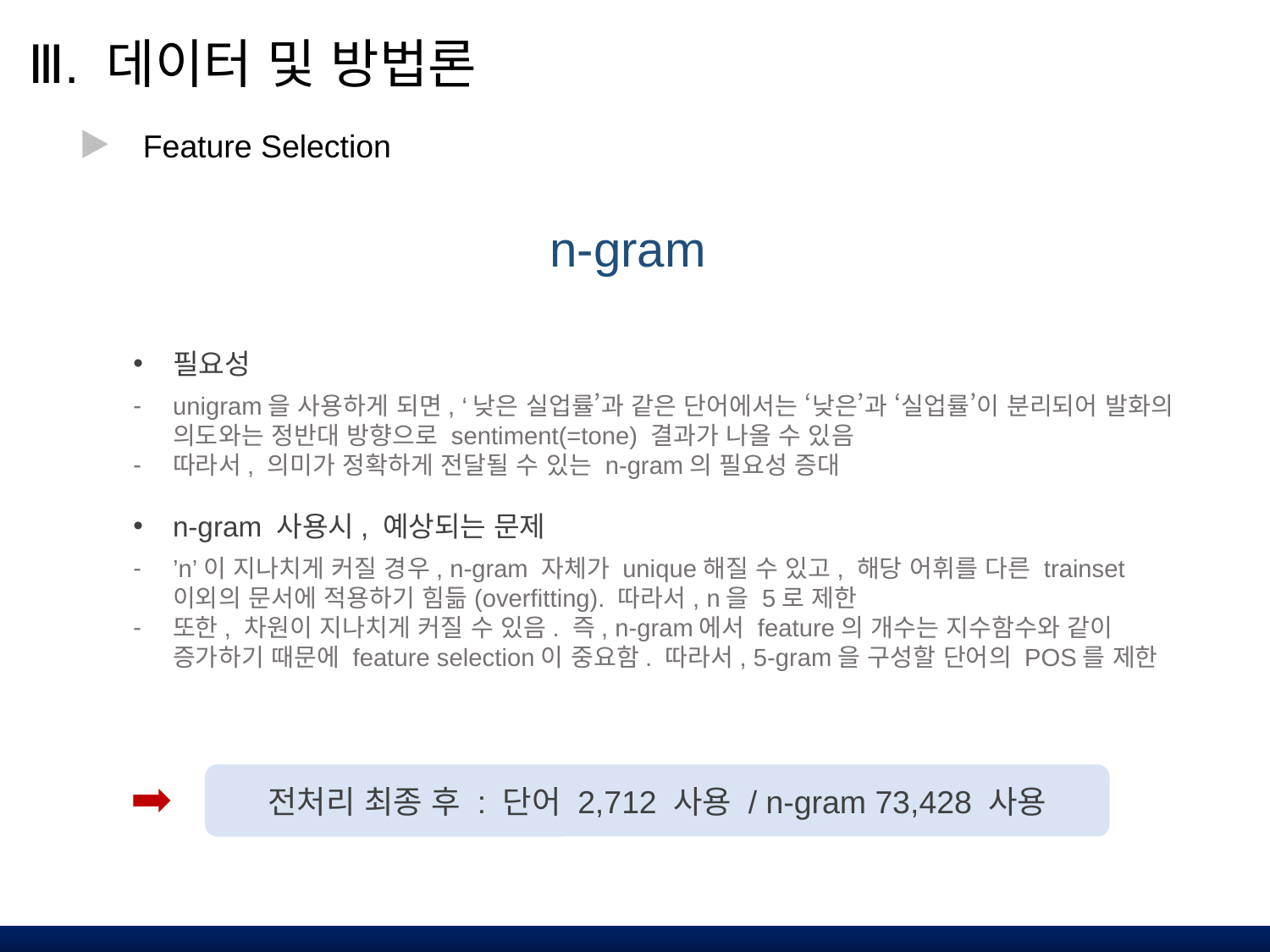

Ⅲ. 데이터 및 방법론
Feature Selection

n-gram
필요성

unigram을 사용하게 되면, ‘낮은 실업률’과 같은 단어에서는 ‘낮은’과 ‘실업률’이 분리되어 발화의 의도와는 정반대 방향으로 sentiment(=tone) 결과가 나올 수 있음
따라서, 의미가 정확하게 전달될 수 있는 n-gram의 필요성 증대

n-gram 사용시, 예상되는 문제

’n’이 지나치게 커질 경우, n-gram 자체가 unique해질 수 있고, 해당 어휘를 다른 trainset 이외의 문서에 적용하기 힘듦(overfitting). 따라서, n을 5로 제한
또한, 차원이 지나치게 커질 수 있음. 즉, n-gram에서 feature의 개수는 지수함수와 같이 증가하기 때문에 feature selection이 중요함. 따라서, 5-gram을 구성할 단어의 POS를 제한
전처리 최종 후 : 단어 2,712 사용 / n-gram 73,428 사용